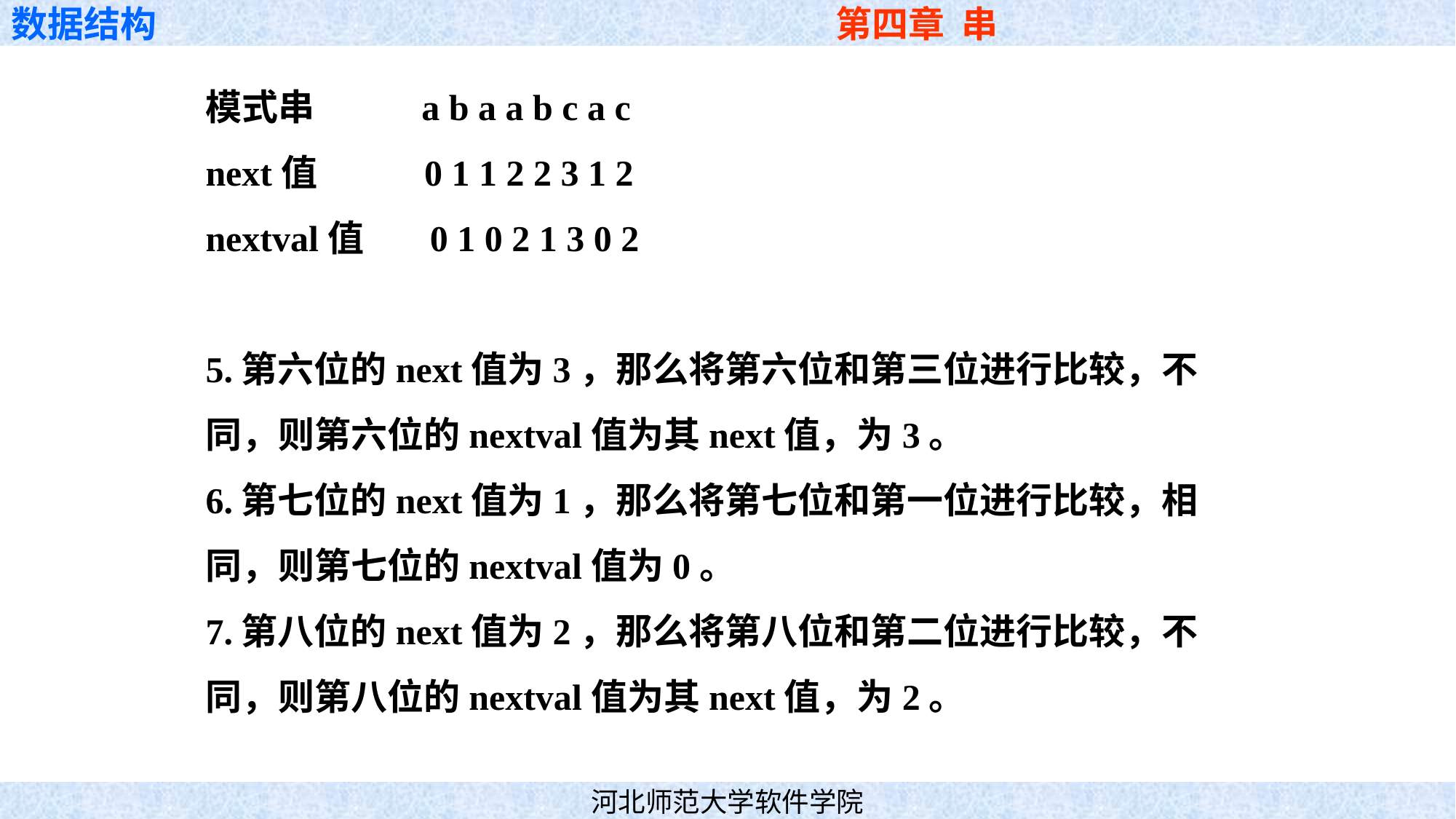

模式串            a b a a b c a c
next值            0 1 1 2 2 3 1 2
nextval值       0 1 0 2 1 3 0 2

5.第六位的next值为3，那么将第六位和第三位进行比较，不同，则第六位的nextval值为其next值，为3。
6.第七位的next值为1，那么将第七位和第一位进行比较，相同，则第七位的nextval值为0。
7.第八位的next值为2，那么将第八位和第二位进行比较，不同，则第八位的nextval值为其next值，为2。